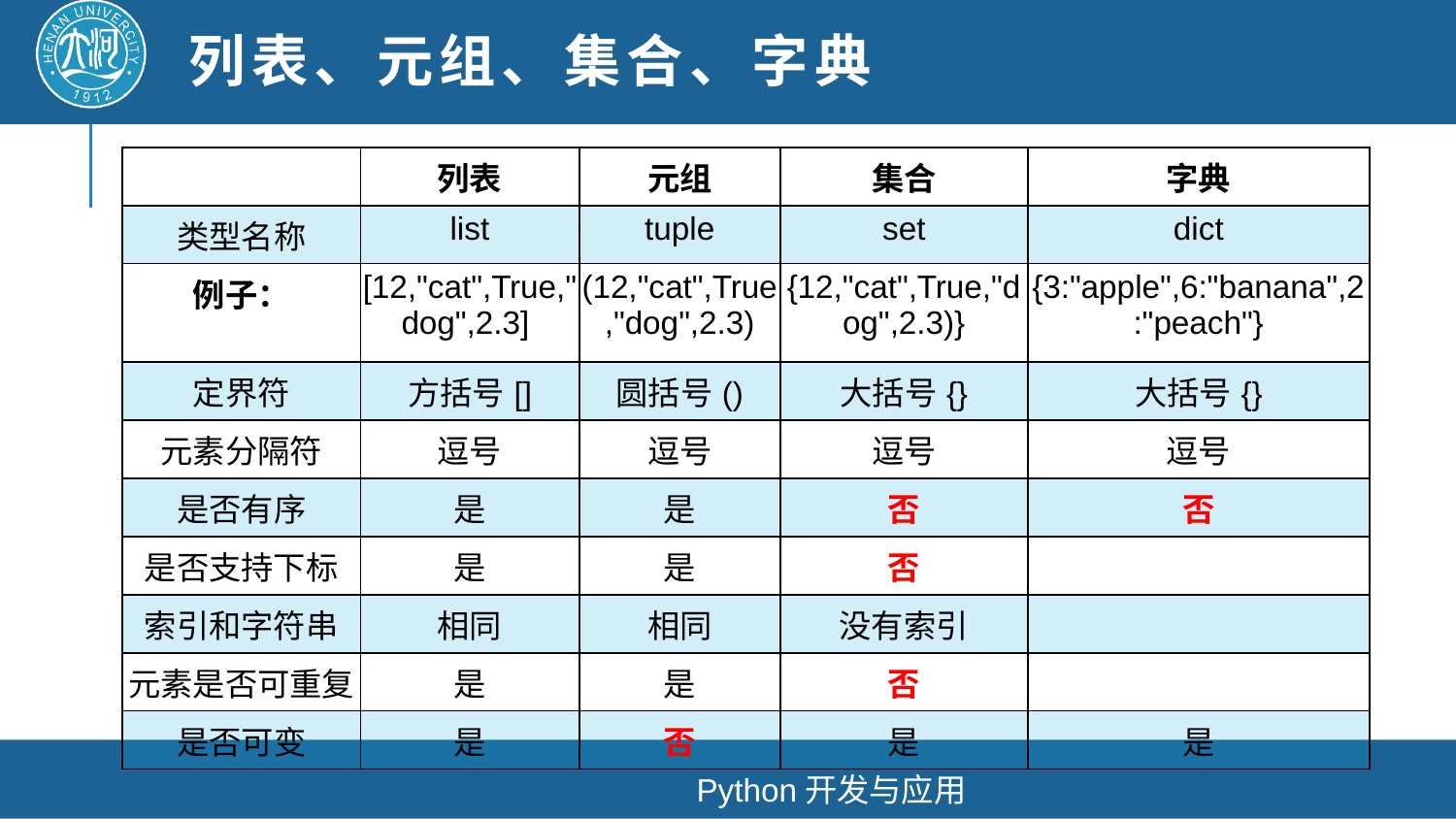

# 列表、元组、集合、字典
|  | 列表 | 元组 | 集合 | 字典 |
| --- | --- | --- | --- | --- |
| 类型名称 | list | tuple | set | dict |
| 例子： | [12,"cat",True,"dog",2.3] | (12,"cat",True,"dog",2.3) | {12,"cat",True,"dog",2.3)} | {3:"apple",6:"banana",2:"peach"} |
| 定界符 | 方括号[] | 圆括号() | 大括号{} | 大括号{} |
| 元素分隔符 | 逗号 | 逗号 | 逗号 | 逗号 |
| 是否有序 | 是 | 是 | 否 | 否 |
| 是否支持下标 | 是 | 是 | 否 |  |
| 索引和字符串 | 相同 | 相同 | 没有索引 |  |
| 元素是否可重复 | 是 | 是 | 否 |  |
| 是否可变 | 是 | 否 | 是 | 是 |

Python开发与应用
40